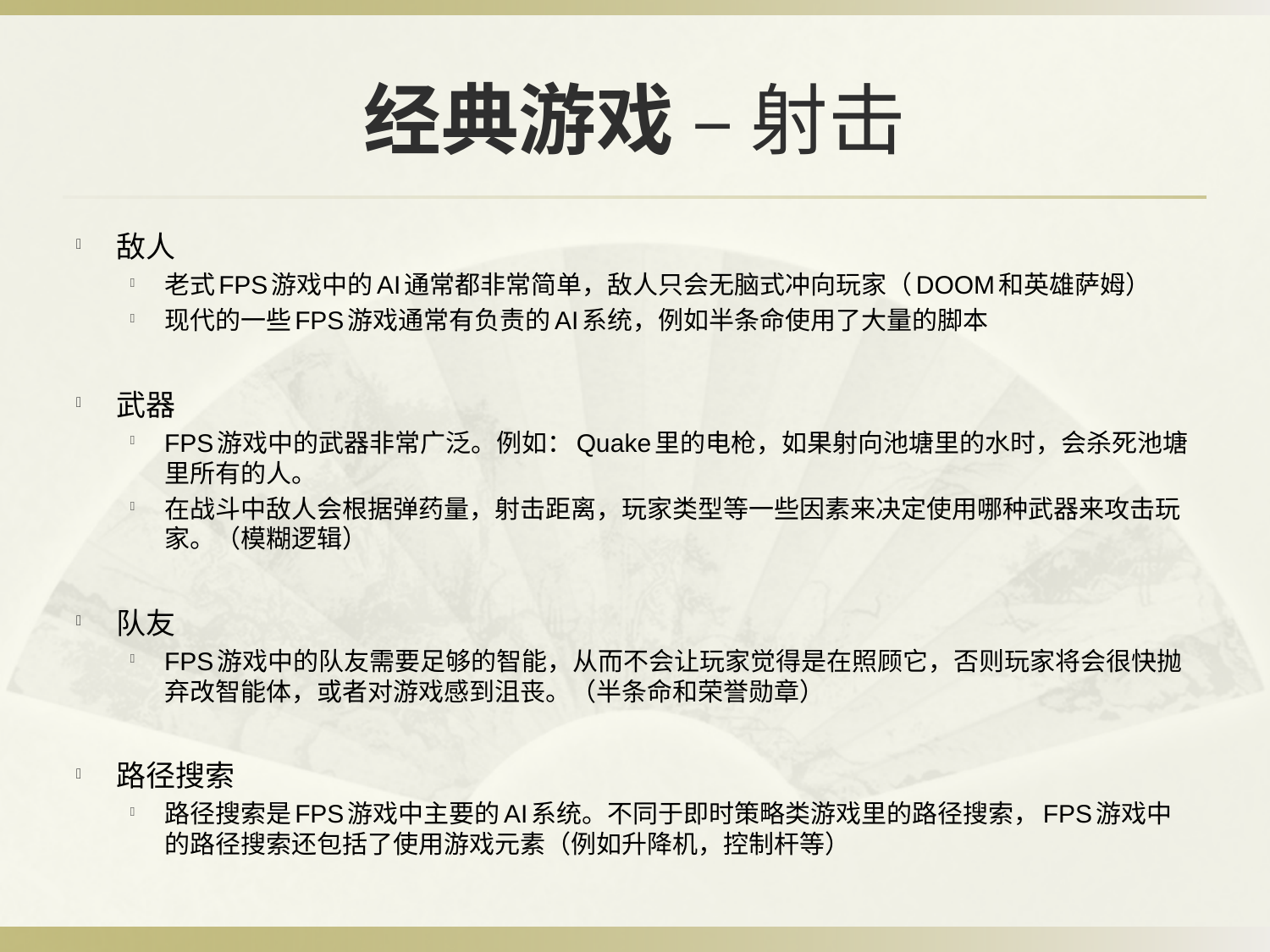

# 经典游戏 – 射击
敌人
老式FPS游戏中的AI通常都非常简单，敌人只会无脑式冲向玩家（DOOM和英雄萨姆）
现代的一些FPS游戏通常有负责的AI系统，例如半条命使用了大量的脚本

武器
FPS游戏中的武器非常广泛。例如：Quake里的电枪，如果射向池塘里的水时，会杀死池塘里所有的人。
在战斗中敌人会根据弹药量，射击距离，玩家类型等一些因素来决定使用哪种武器来攻击玩家。（模糊逻辑）

队友
FPS游戏中的队友需要足够的智能，从而不会让玩家觉得是在照顾它，否则玩家将会很快抛弃改智能体，或者对游戏感到沮丧。（半条命和荣誉勋章）

路径搜索
路径搜索是FPS游戏中主要的AI系统。不同于即时策略类游戏里的路径搜索，FPS游戏中的路径搜索还包括了使用游戏元素（例如升降机，控制杆等）